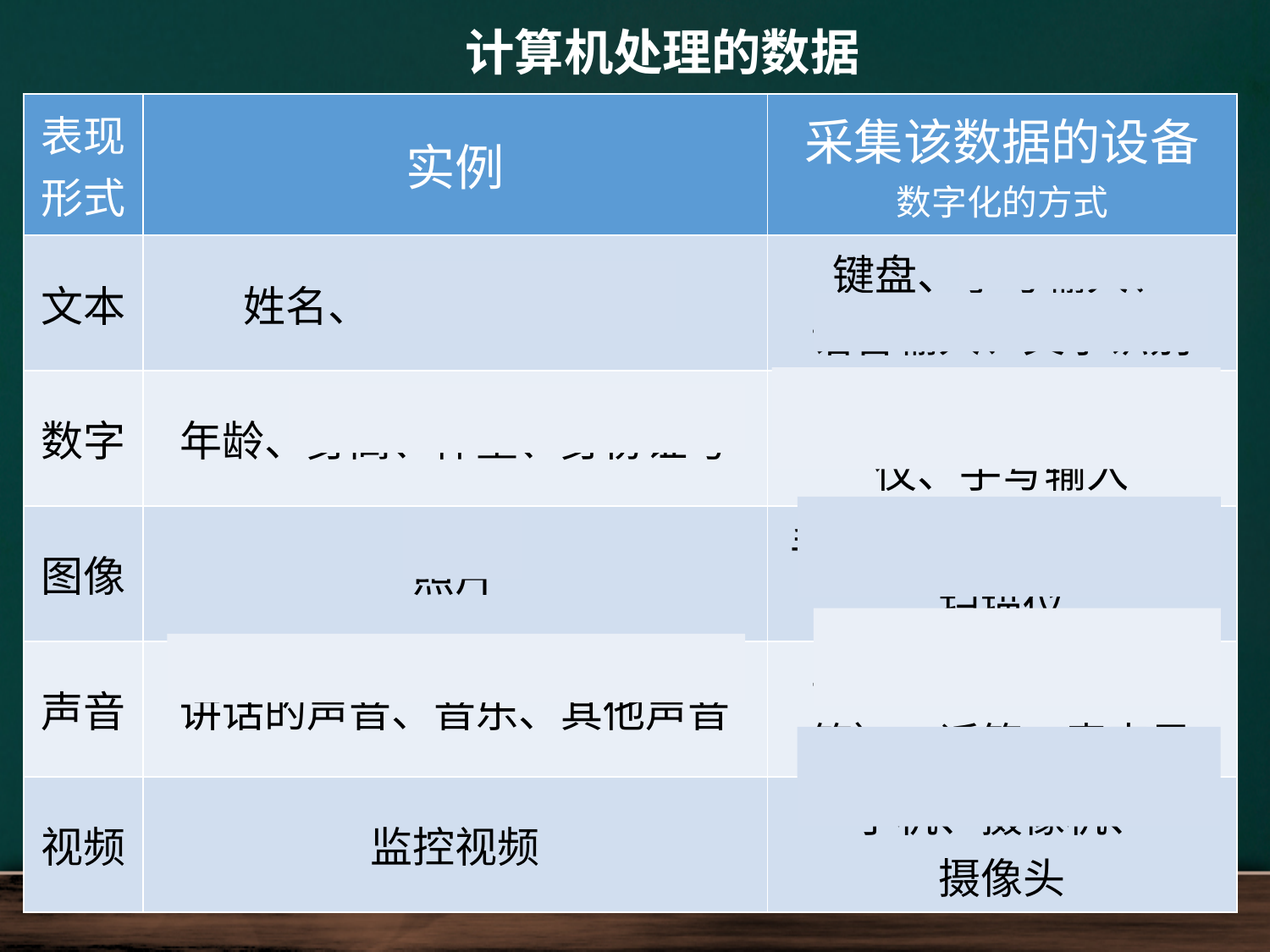

计算机处理的数据
| 表现 形式 | 实例 | 采集该数据的设备 数字化的方式 |
| --- | --- | --- |
| 文本 | 姓名、家庭住址、性别 | 键盘、手写输入、 语音输入、文字识别 |
| 数字 | 年龄、身高、体重、身份证号 | 键盘、各种数字化采集仪、手写输入 |
| 图像 | 照片 | 手机、相机、摄像头、扫描仪 |
| 声音 | 讲话的声音、音乐、其他声音 | 手机、录音机（录音笔）、话筒、麦克风 |
| 视频 | 监控视频 | 手机、摄像机、 摄像头 |